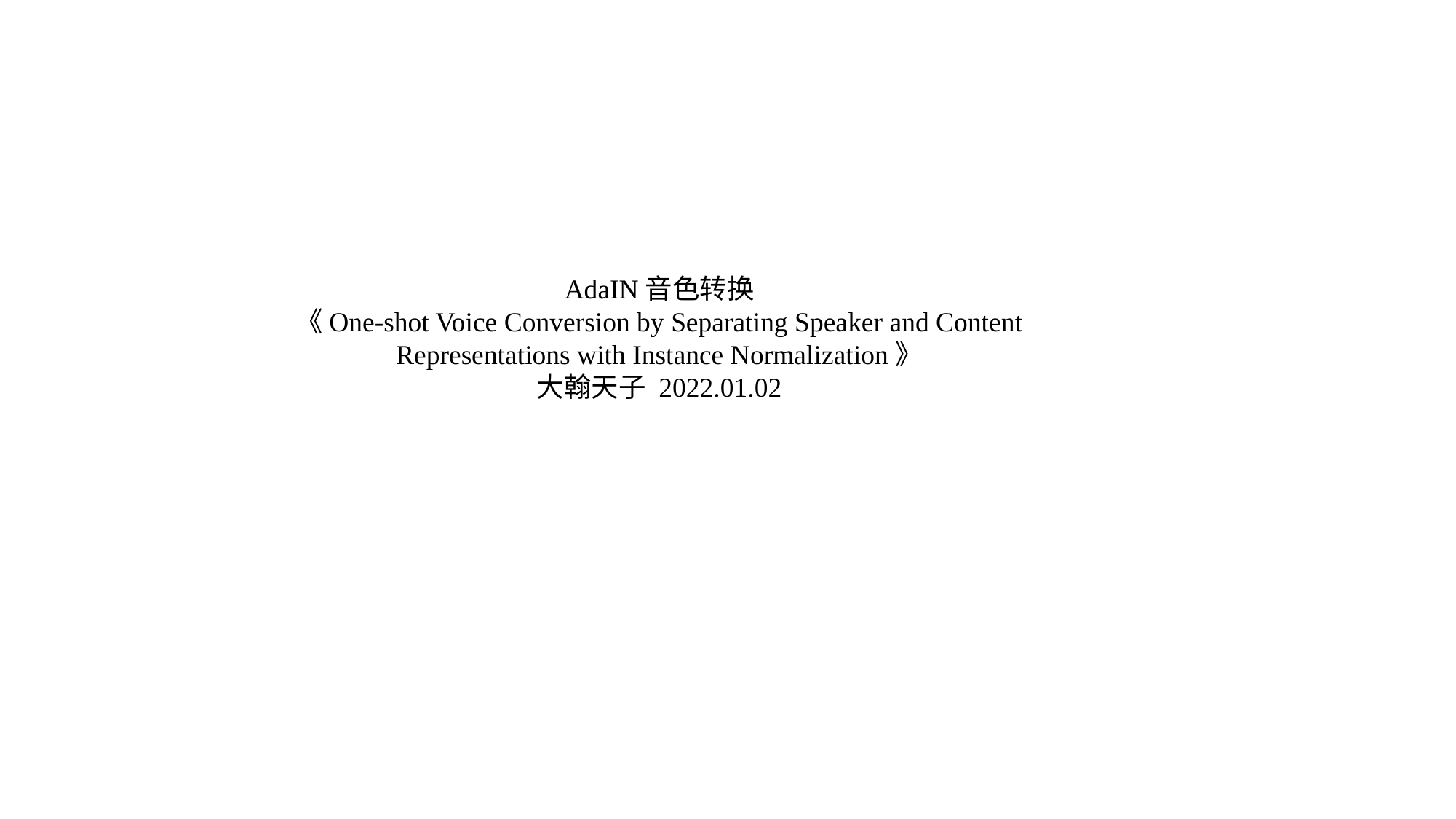

AdaIN音色转换
《One-shot Voice Conversion by Separating Speaker and Content
Representations with Instance Normalization》
大翰天子 2022.01.02